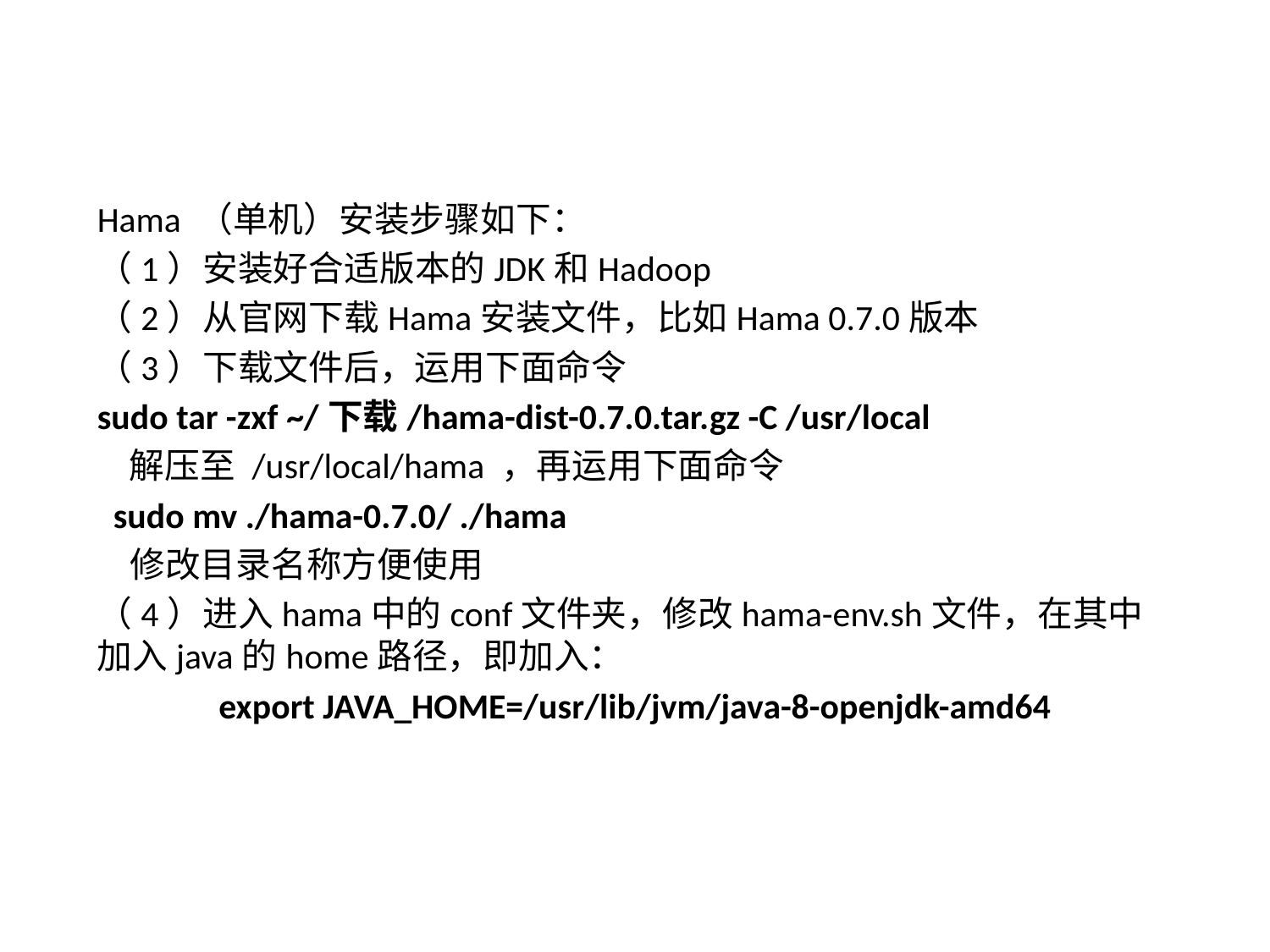

11.8.2 安装Hama的基本过程
Hama （单机）安装步骤如下：
（1）安装好合适版本的JDK和Hadoop
（2）从官网下载Hama安装文件，比如Hama 0.7.0版本
（3）下载文件后，运用下面命令
sudo tar -zxf ~/下载/hama-dist-0.7.0.tar.gz -C /usr/local
   解压至 /usr/local/hama ，再运用下面命令
  sudo mv ./hama-0.7.0/ ./hama
   修改目录名称方便使用
（4）进入hama中的conf文件夹，修改hama-env.sh文件，在其中加入java的home路径，即加入：
export JAVA_HOME=/usr/lib/jvm/java-8-openjdk-amd64